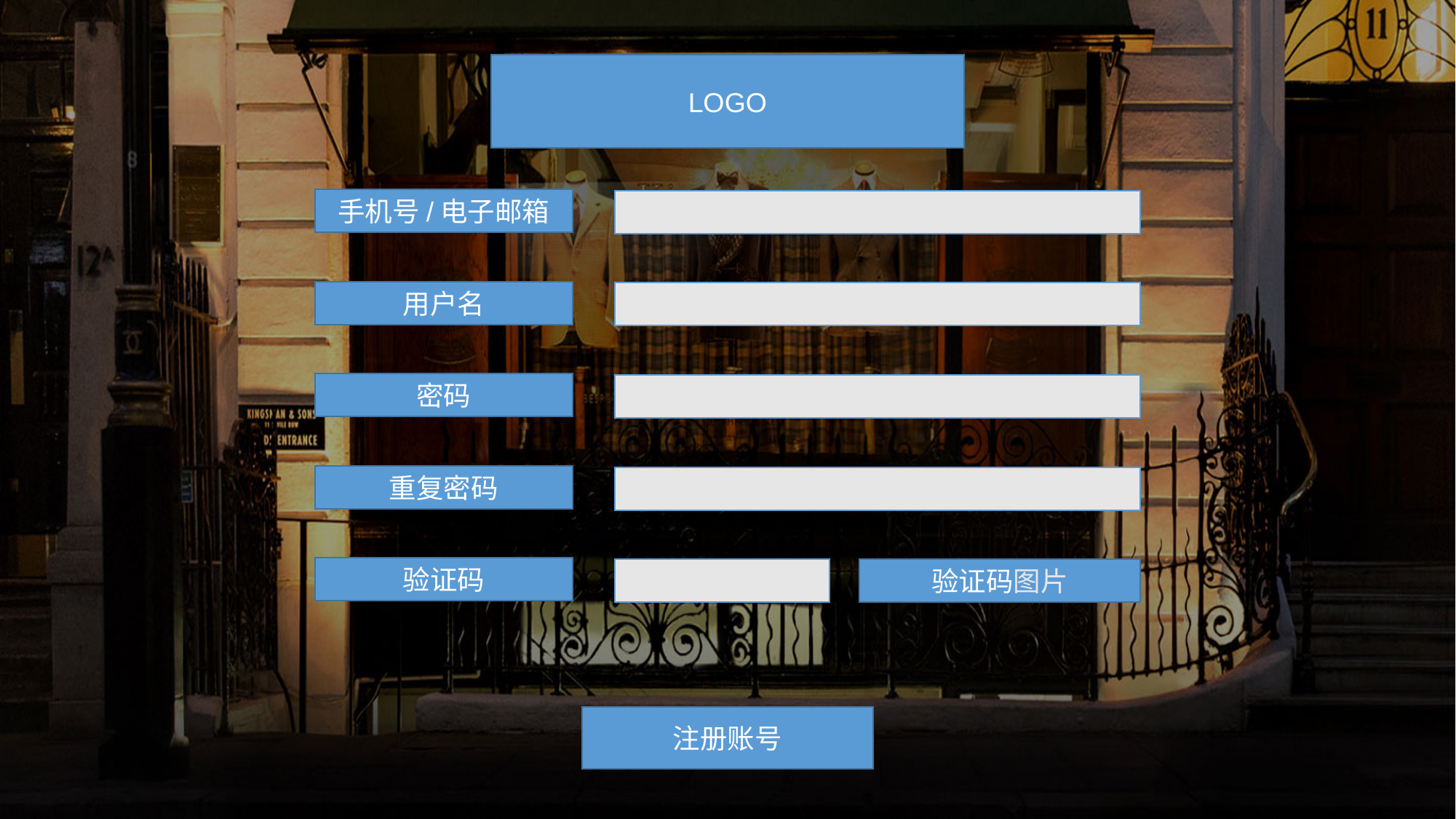

LOGO
手机号/电子邮箱

用户名

密码

重复密码

验证码

验证码图片
注册账号